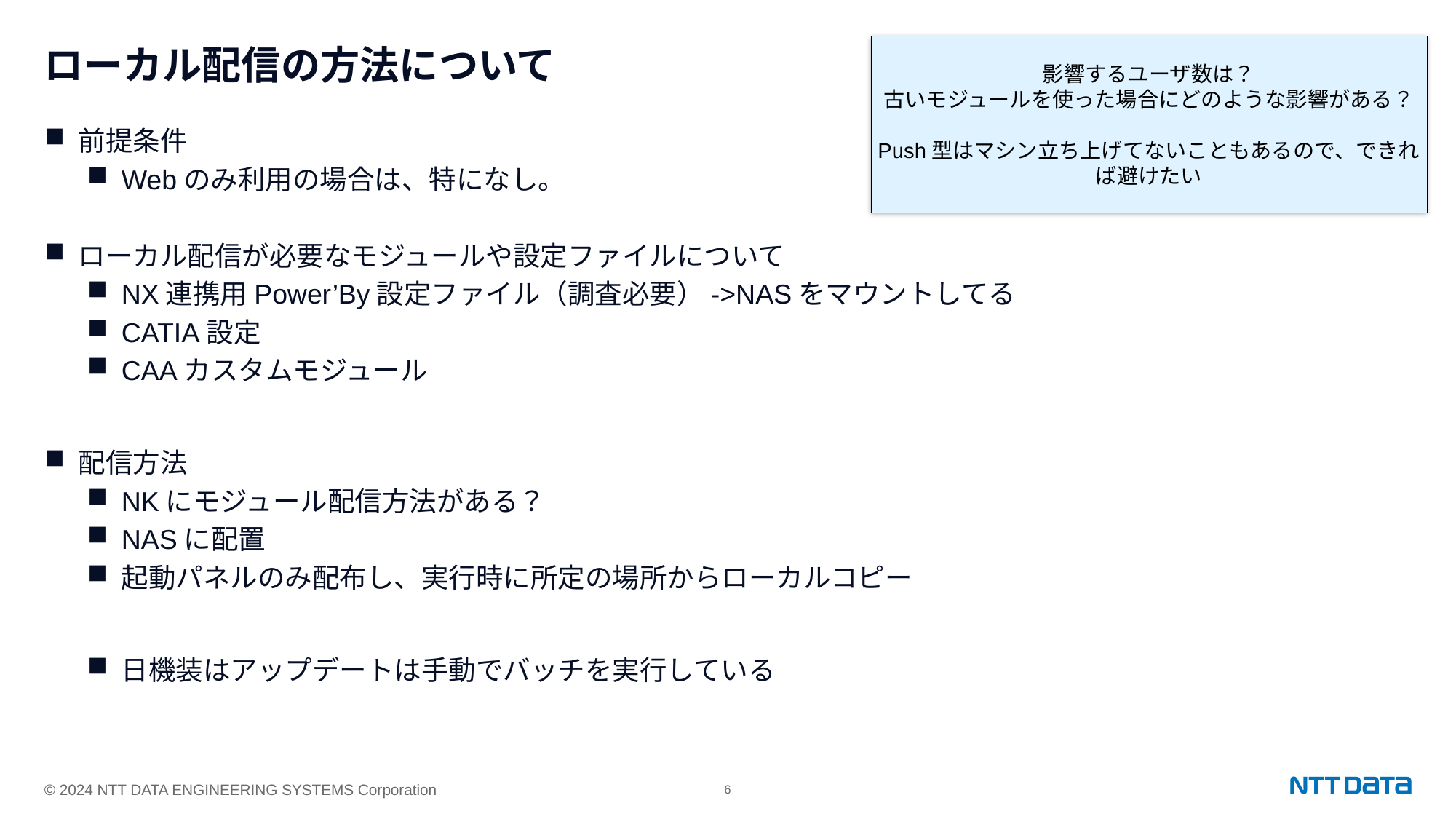

影響するユーザ数は？
古いモジュールを使った場合にどのような影響がある？

Push型はマシン立ち上げてないこともあるので、できれば避けたい
# ローカル配信の方法について
前提条件
Webのみ利用の場合は、特になし。

ローカル配信が必要なモジュールや設定ファイルについて
NX連携用Power’By設定ファイル（調査必要）->NASをマウントしてる
CATIA設定
CAAカスタムモジュール

配信方法
NKにモジュール配信方法がある？
NASに配置
起動パネルのみ配布し、実行時に所定の場所からローカルコピー

日機装はアップデートは手動でバッチを実行している